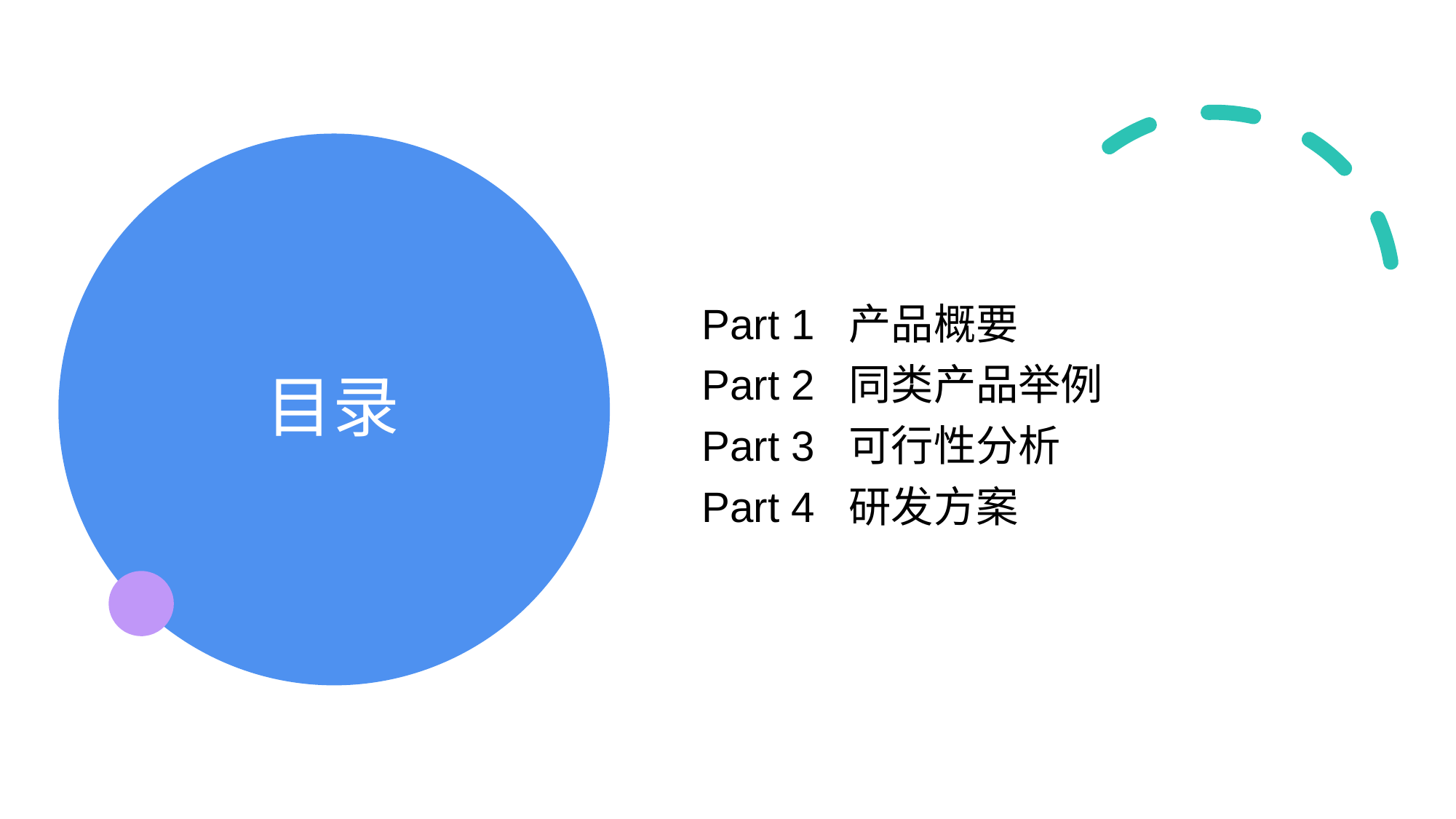

# 目录
Part 1  产品概要
Part 2  同类产品举例
Part 3  可行性分析
Part 4  研发方案